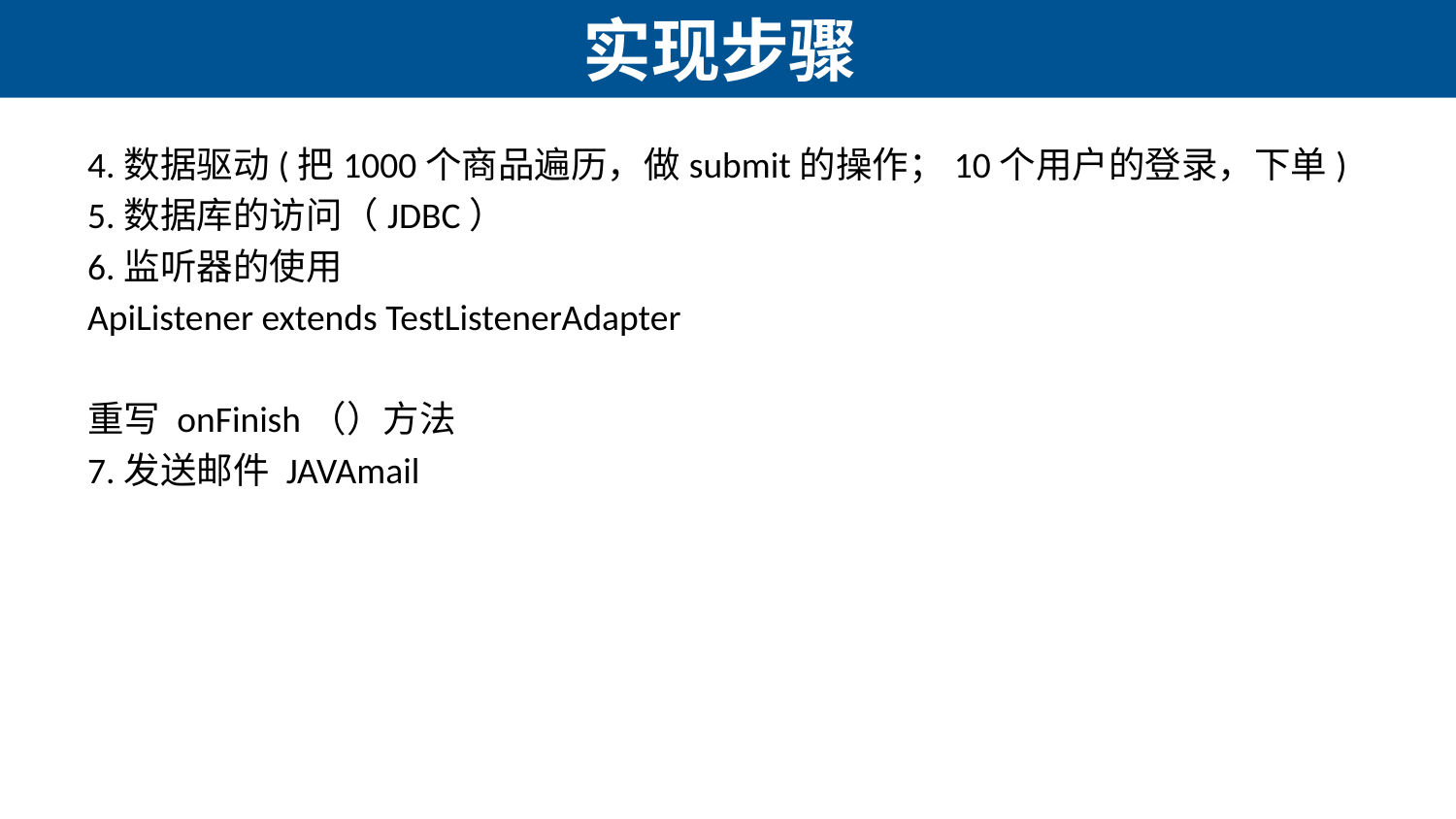

# 实现步骤
4.数据驱动(把1000个商品遍历，做submit的操作；10个用户的登录，下单)
5.数据库的访问（JDBC）
6.监听器的使用
ApiListener extends TestListenerAdapter

重写 onFinish（）方法
7.发送邮件 JAVAmail